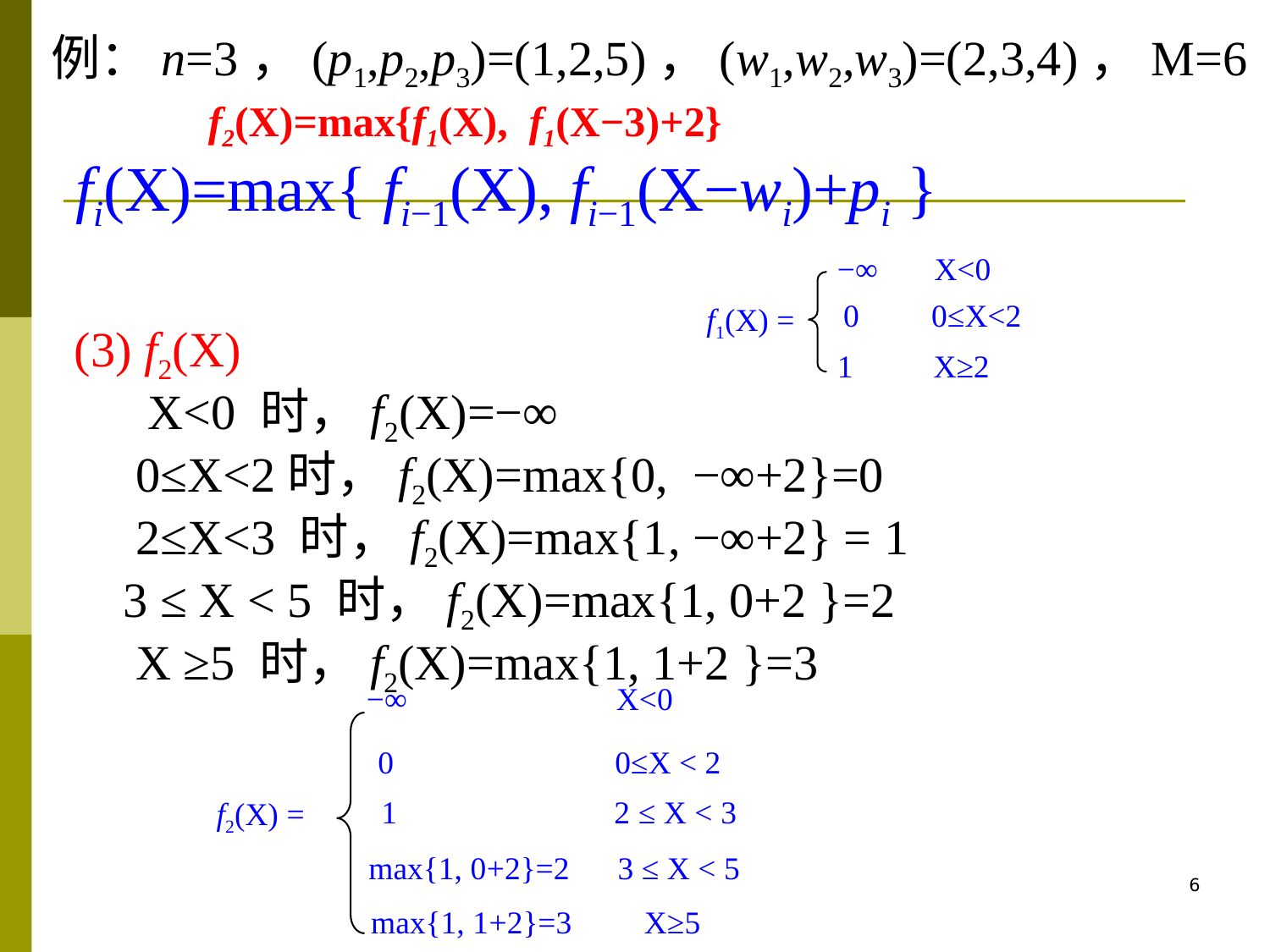

例：n=3，(p1,p2,p3)=(1,2,5)，(w1,w2,w3)=(2,3,4)，M=6
f2(X)=max{f1(X),  f1(X−3)+2}
fi(X)=max{ fi−1(X), fi−1(X−wi)+pi }
−∞       X<0

 0         0≤X<2
f1(X) =
1          X≥2
(3) f2(X)
      X<0 时，f2(X)=−∞
     0≤X<2时，f2(X)=max{0,  −∞+2}=0
     2≤X<3 时，f2(X)=max{1, −∞+2} = 1
    3 ≤ X < 5 时，f2(X)=max{1, 0+2 }=2
     X ≥5 时，f2(X)=max{1, 1+2 }=3
−∞                          X<0

0                  0≤X < 2
1                           2 ≤ X < 3
f2(X) =
max{1, 0+2}=2      3 ≤ X < 5
max{1, 1+2}=3         X≥5
6